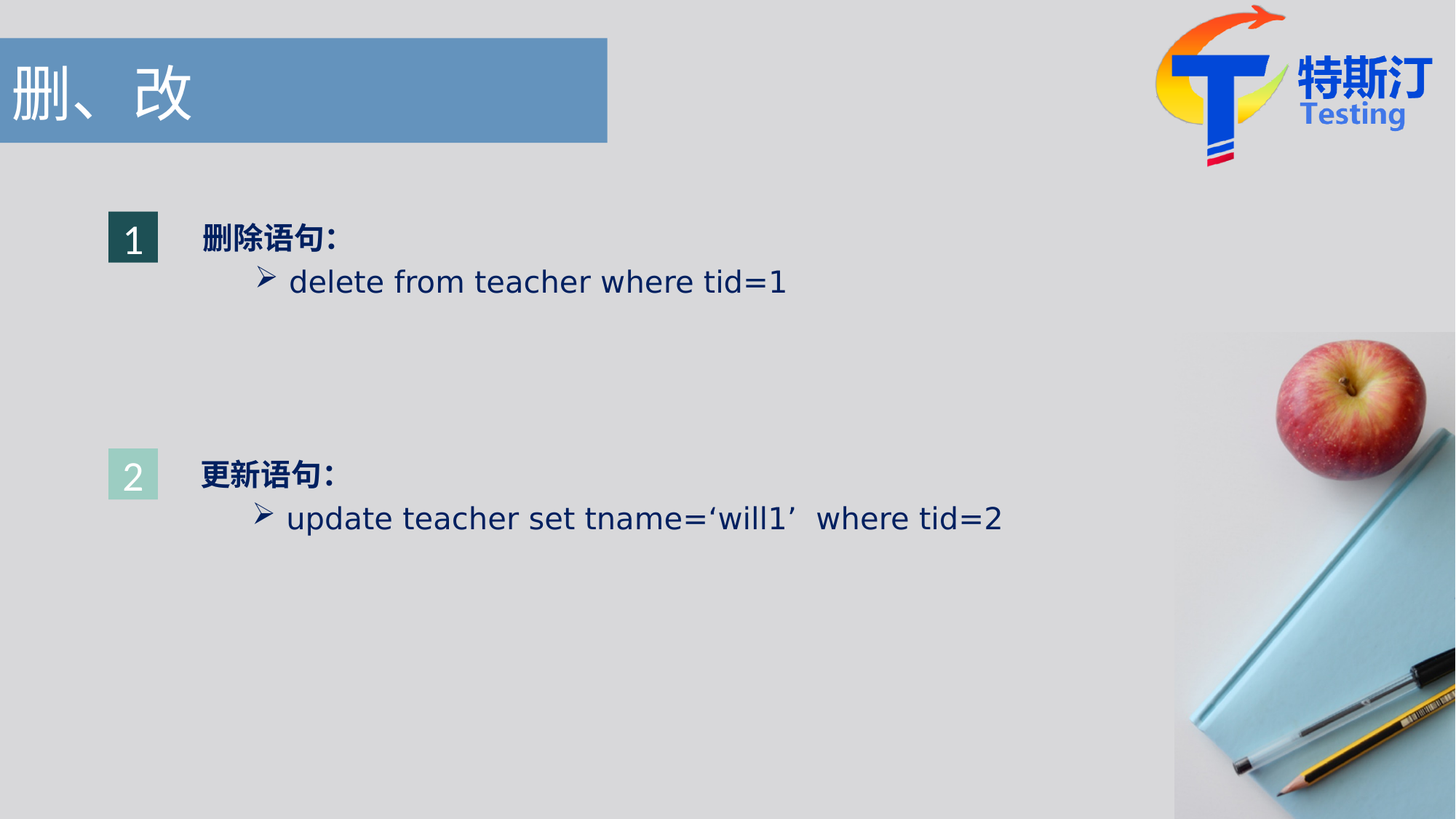

# 删、改
1
删除语句：
delete from teacher where tid=1
更新语句：
update teacher set tname=‘will1’  where tid=2
2